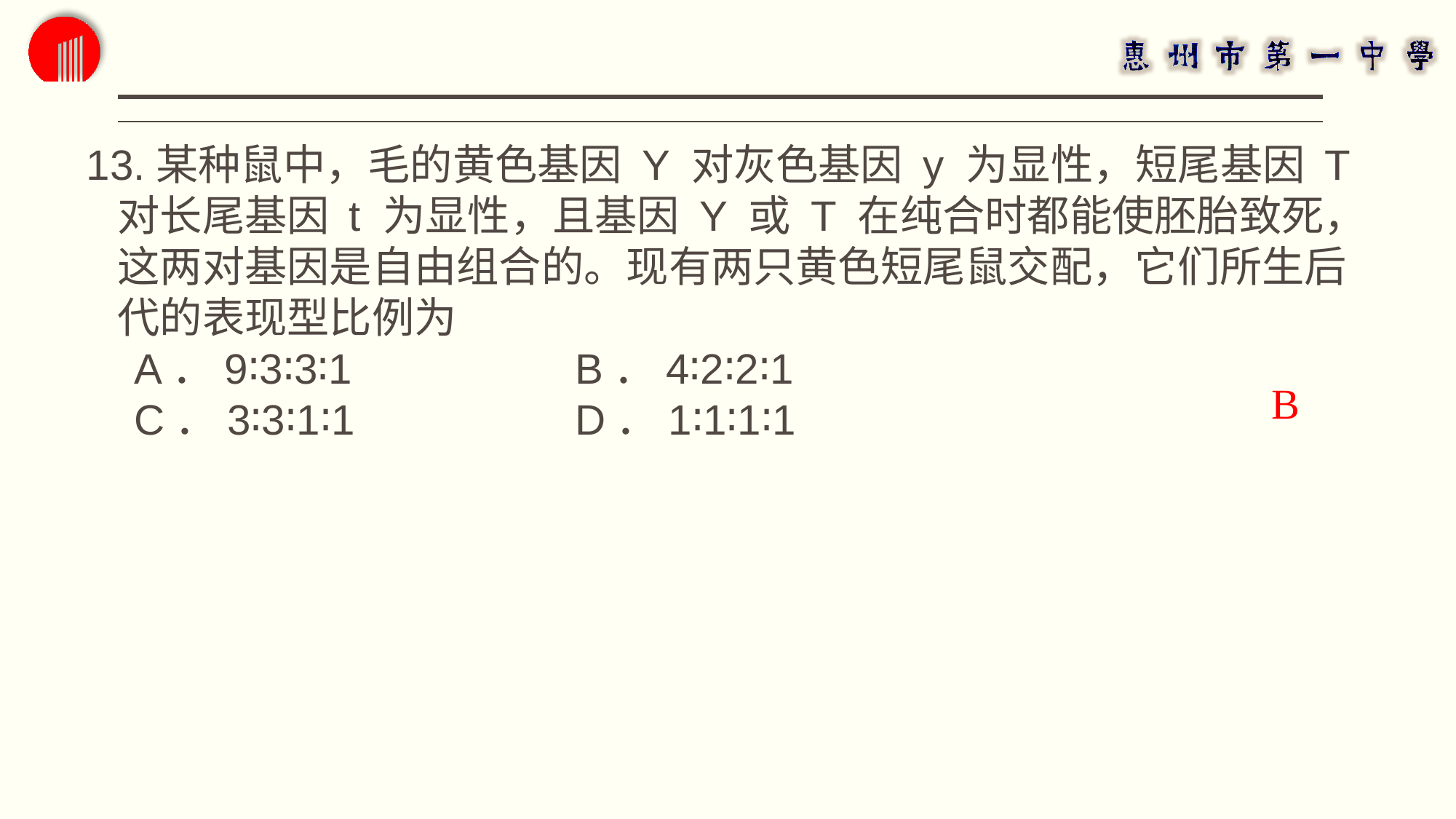

13.某种鼠中，毛的黄色基因 Y 对灰色基因 y 为显性，短尾基因 T 对长尾基因 t 为显性，且基因 Y 或 T 在纯合时都能使胚胎致死，这两对基因是自由组合的。现有两只黄色短尾鼠交配，它们所生后代的表现型比例为
    A．9∶3∶3∶1	           B．4∶2∶2∶1
    C．3∶3∶1∶1	           D．1∶1∶1∶1
B